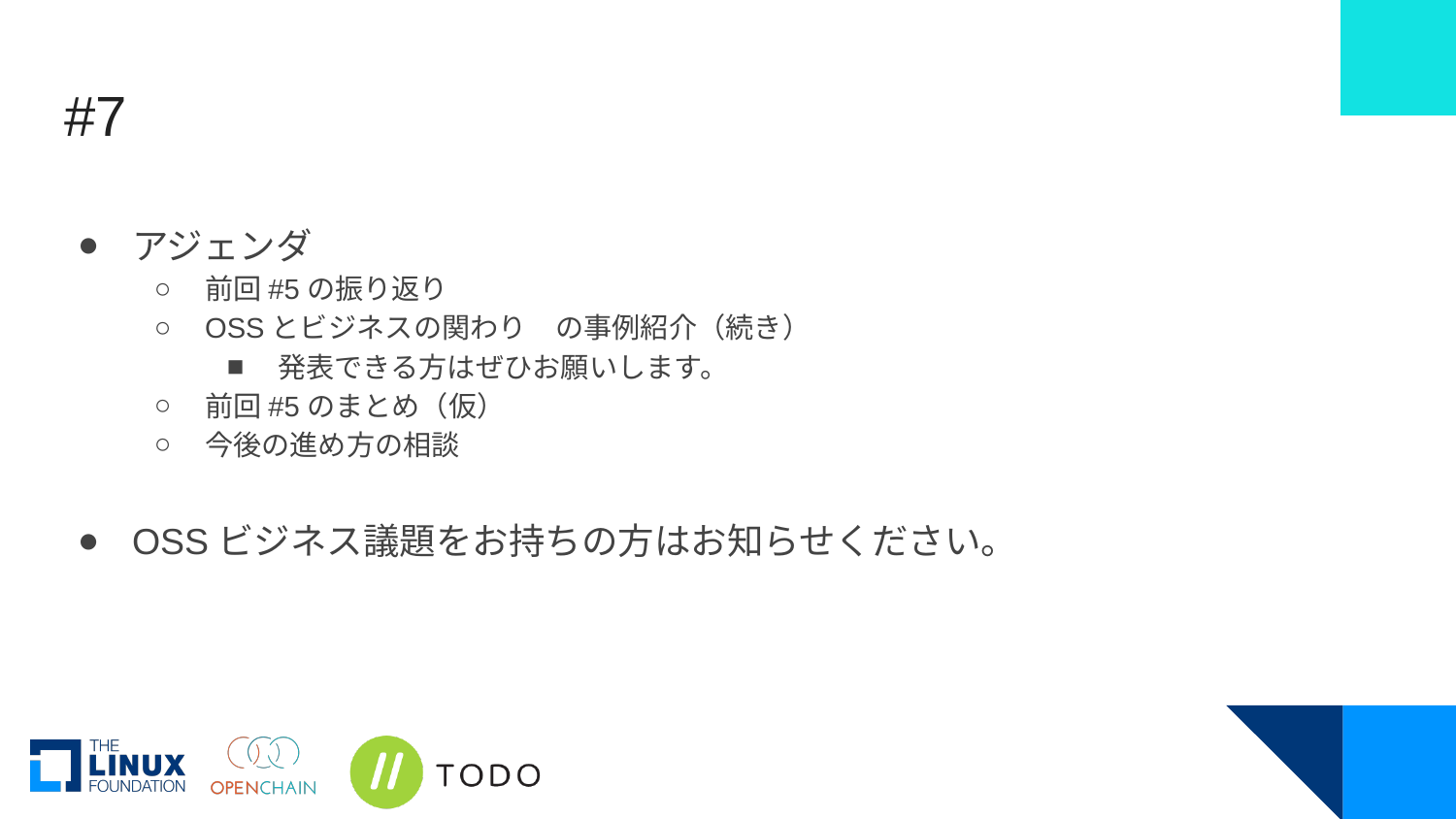

# #7
アジェンダ
前回#5の振り返り
OSSとビジネスの関わり　の事例紹介（続き）
発表できる方はぜひお願いします。
前回#5のまとめ（仮）
今後の進め方の相談

OSSビジネス議題をお持ちの方はお知らせください。